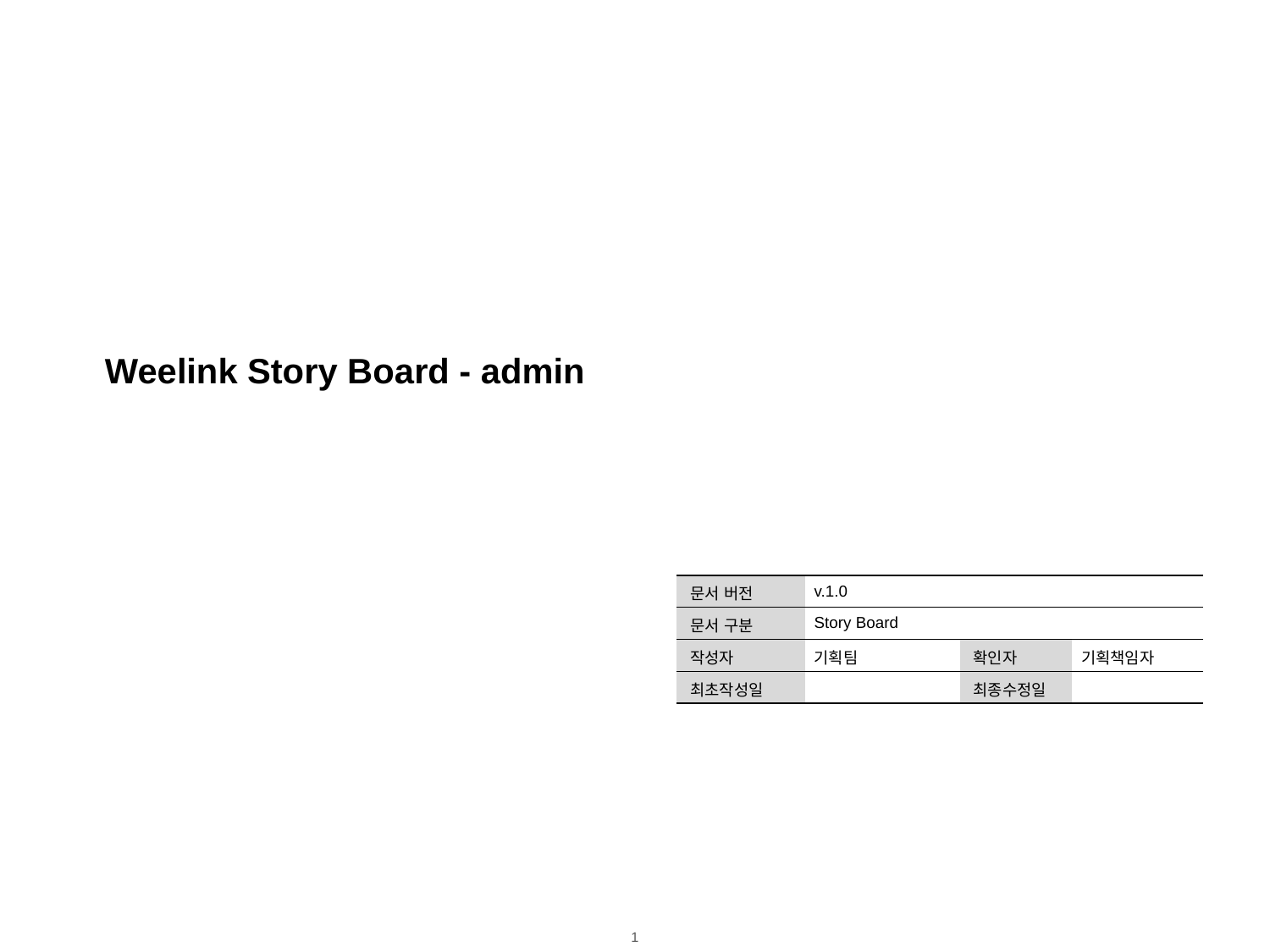

Weelink Story Board - admin
| 문서 버전 | v.1.0 |  |  |
| --- | --- | --- | --- |
| 문서 구분 | Story Board |  |  |
| 작성자 | 기획팀 | 확인자 | 기획책임자 |
| 최초작성일 |  | 최종수정일 |  |